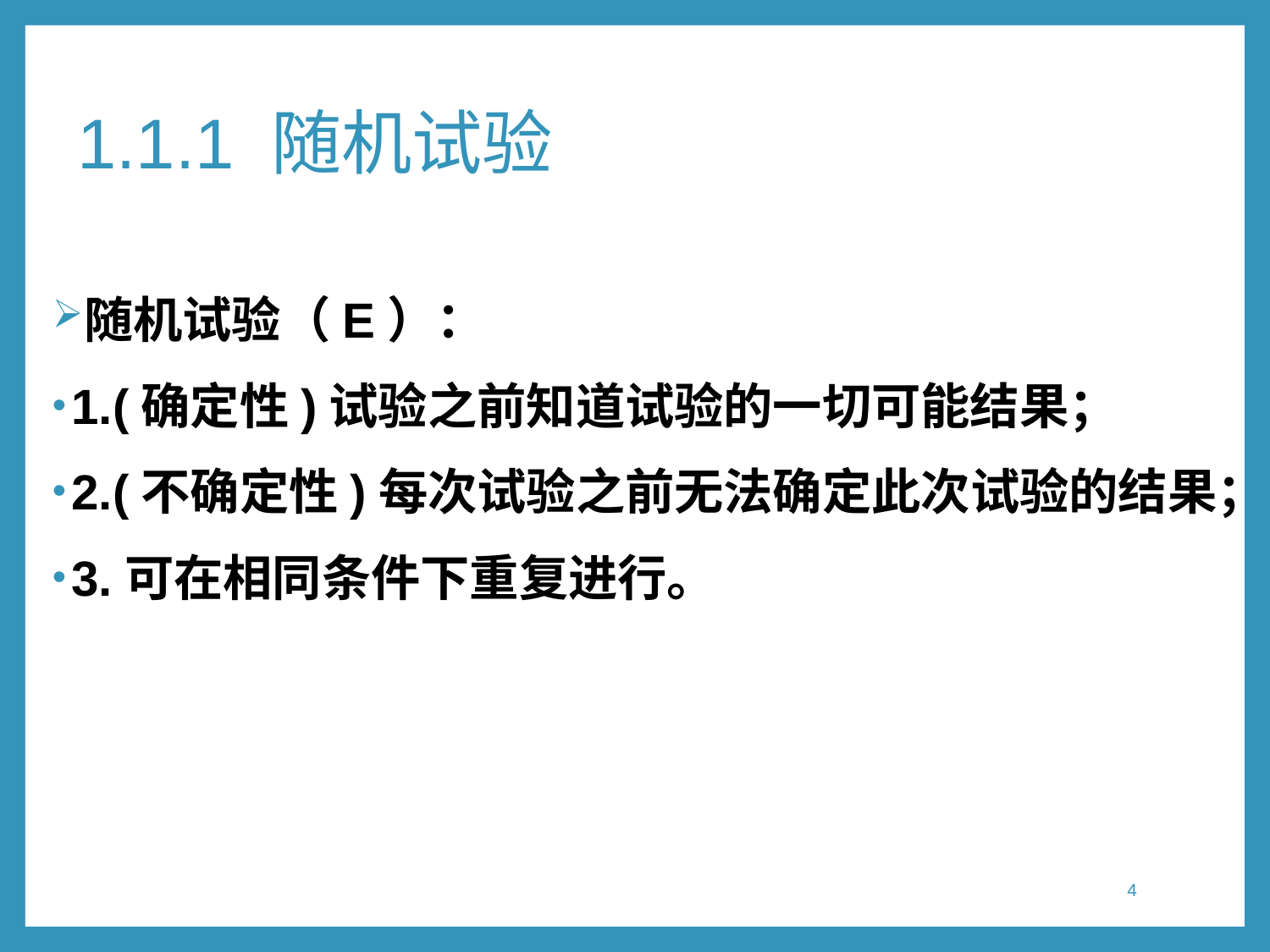

# 1.1.1 随机试验
随机试验（E）：
1.(确定性)试验之前知道试验的一切可能结果；
2.(不确定性)每次试验之前无法确定此次试验的结果；
3.可在相同条件下重复进行。

4